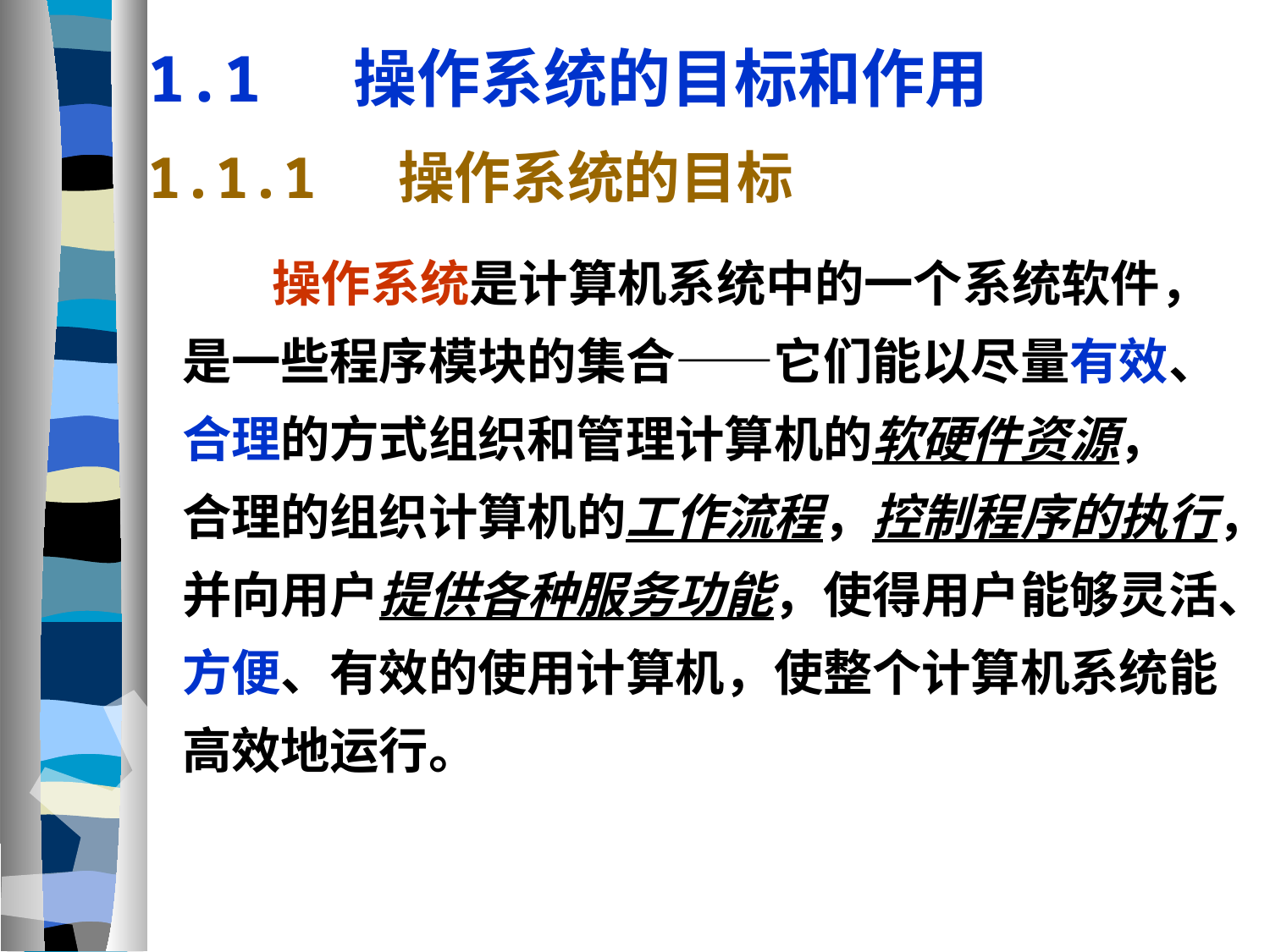

1.1  操作系统的目标和作用
1.1.1  操作系统的目标
       操作系统是计算机系统中的一个系统软件，
是一些程序模块的集合——它们能以尽量有效、
合理的方式组织和管理计算机的软硬件资源，
合理的组织计算机的工作流程，控制程序的执行，
并向用户提供各种服务功能，使得用户能够灵活、
方便、有效的使用计算机，使整个计算机系统能
高效地运行。